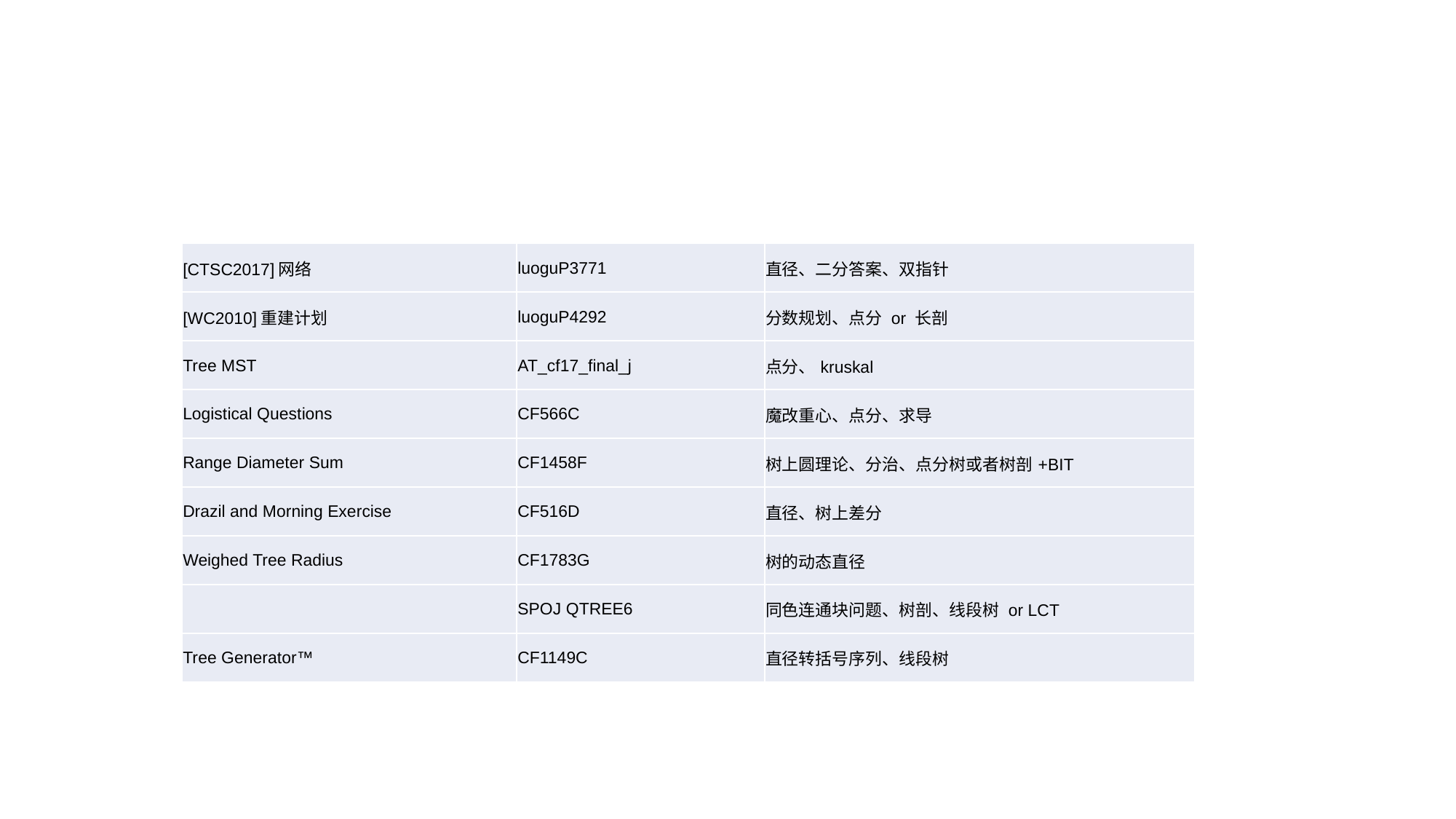

#
| [CTSC2017]网络 | luoguP3771 | 直径、二分答案、双指针 |
| --- | --- | --- |
| [WC2010]重建计划 | luoguP4292 | 分数规划、点分 or 长剖 |
| Tree MST | AT\_cf17\_final\_j | 点分、kruskal |
| Logistical Questions | CF566C | 魔改重心、点分、求导 |
| Range Diameter Sum | CF1458F | 树上圆理论、分治、点分树或者树剖+BIT |
| Drazil and Morning Exercise | CF516D | 直径、树上差分 |
| Weighed Tree Radius | CF1783G | 树的动态直径 |
|  | SPOJ QTREE6 | 同色连通块问题、树剖、线段树 or LCT |
| Tree Generator™ | CF1149C | 直径转括号序列、线段树 |